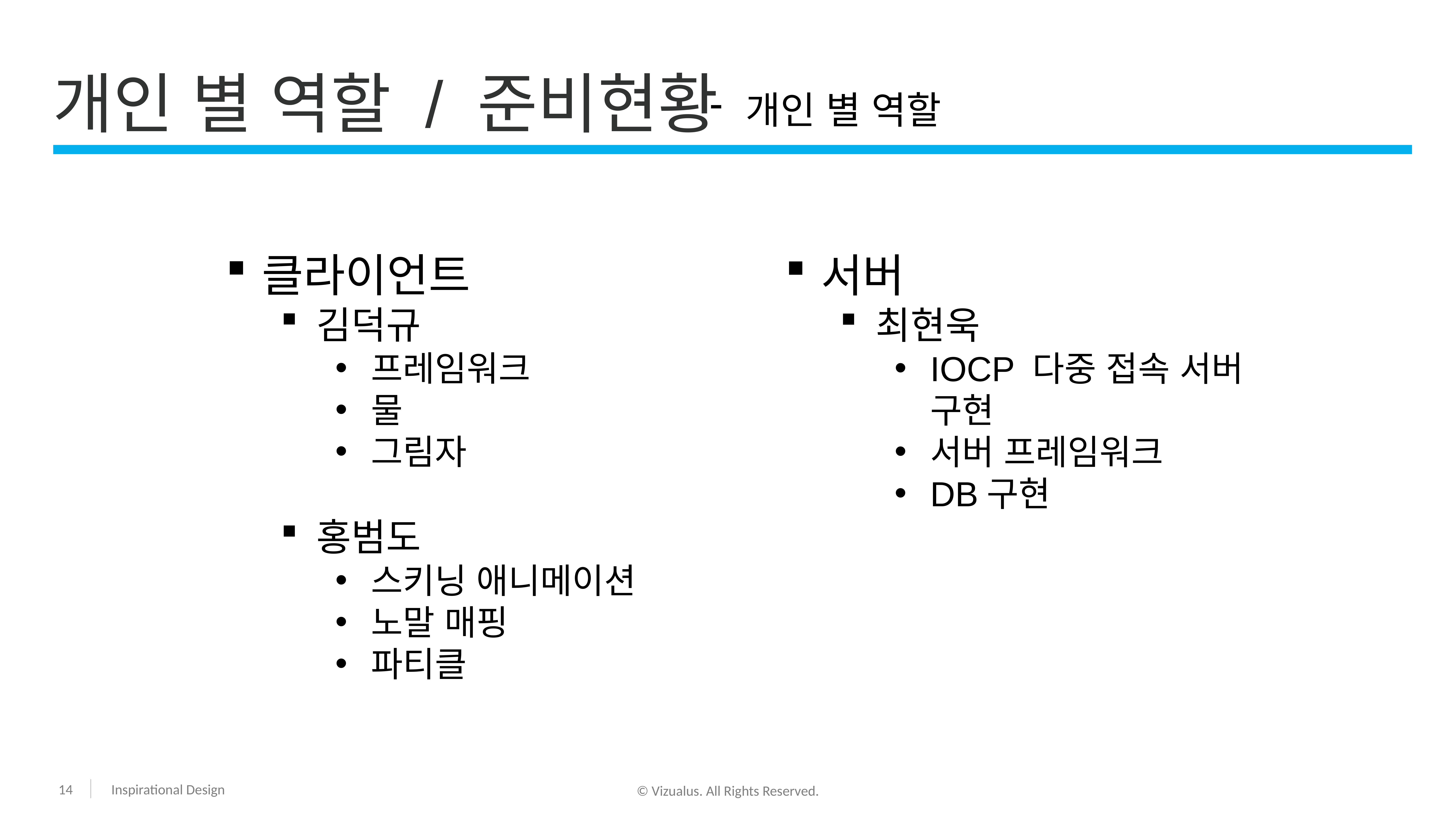

개인 별 역할 / 준비현황
개인 별 역할

클라이언트
김덕규
프레임워크
물
그림자

홍범도
스키닝 애니메이션
노말 매핑
파티클
서버
최현욱
IOCP 다중 접속 서버 구현
서버 프레임워크
DB구현
14
© Vizualus. All Rights Reserved.